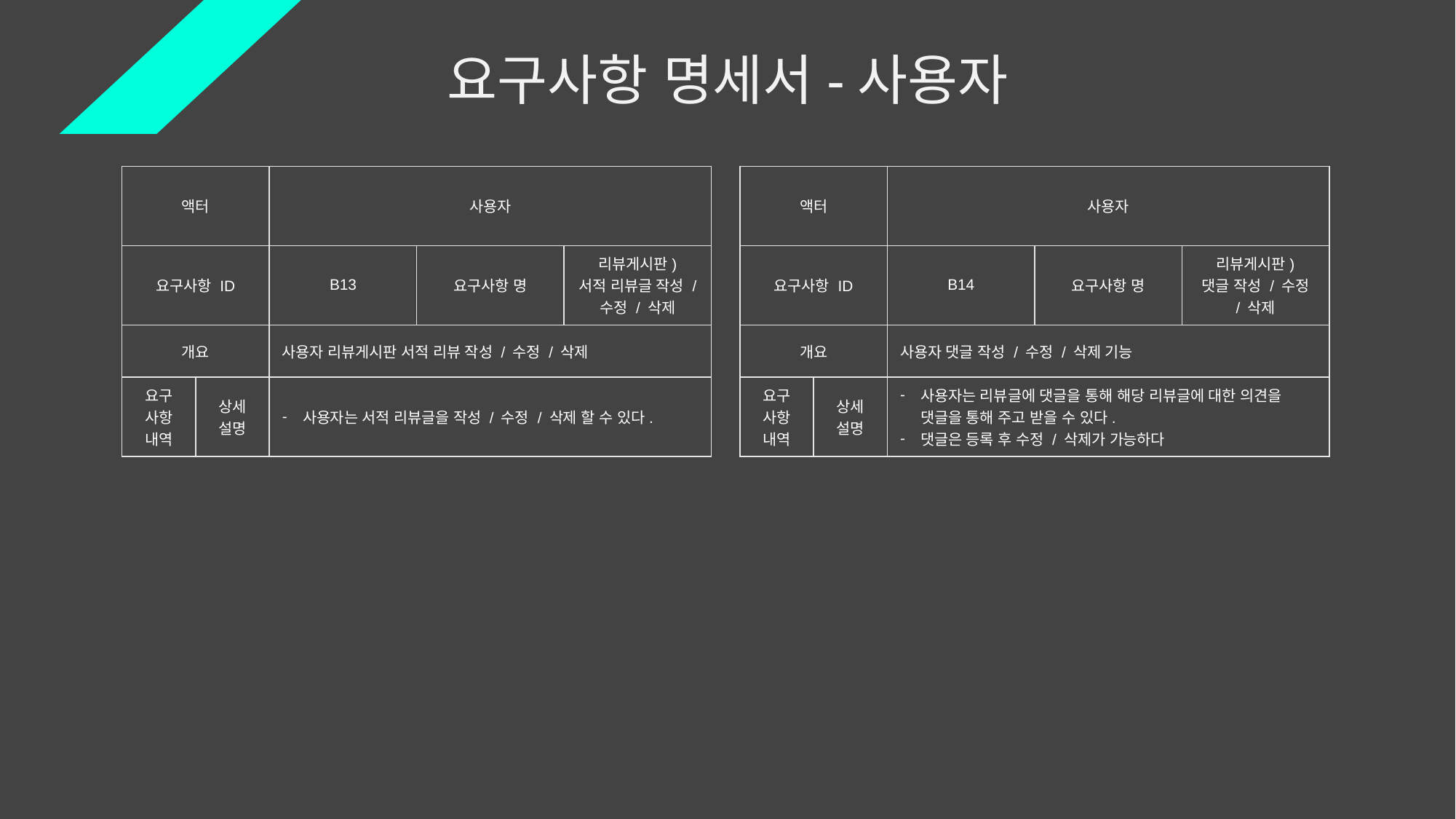

요구사항 명세서-사용자
| 액터 |  | 사용자 |  |  |
| --- | --- | --- | --- | --- |
| 요구사항 ID |  | B13 | 요구사항 명 | 리뷰게시판) 서적 리뷰글 작성 / 수정 / 삭제 |
| 개요 |  | 사용자 리뷰게시판 서적 리뷰 작성 / 수정 / 삭제 |  |  |
| 요구 사항 내역 | 상세 설명 | 사용자는 서적 리뷰글을 작성 / 수정 / 삭제 할 수 있다. |  |  |
| 액터 |  | 사용자 |  |  |
| --- | --- | --- | --- | --- |
| 요구사항 ID |  | B14 | 요구사항 명 | 리뷰게시판) 댓글 작성 / 수정 / 삭제 |
| 개요 |  | 사용자 댓글 작성 / 수정 / 삭제 기능 |  |  |
| 요구 사항 내역 | 상세 설명 | 사용자는 리뷰글에 댓글을 통해 해당 리뷰글에 대한 의견을 댓글을 통해 주고 받을 수 있다. 댓글은 등록 후 수정 / 삭제가 가능하다 |  |  |